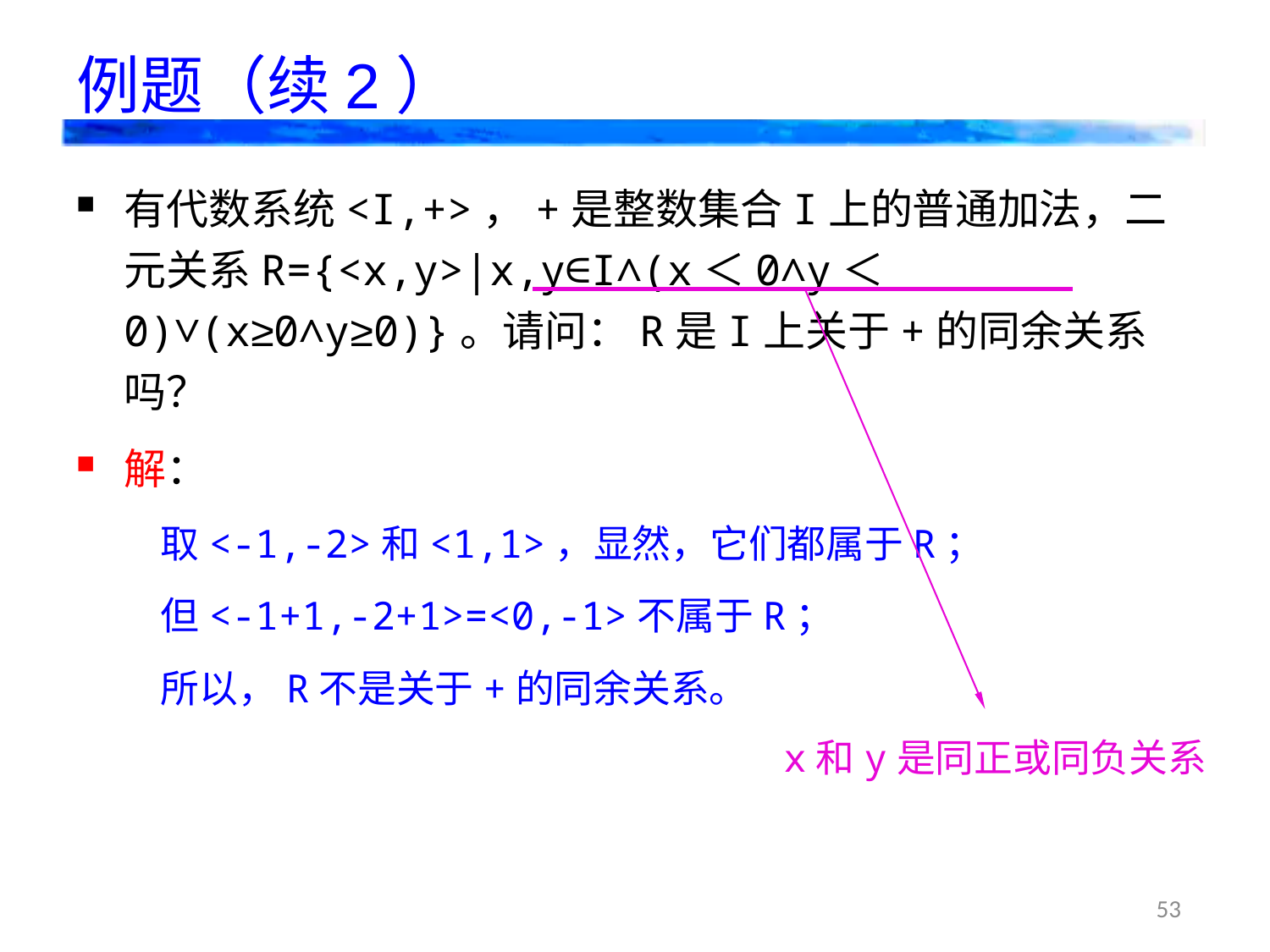

# 例题（续2）
有代数系统<I,+>，+是整数集合I上的普通加法，二元关系R={<x,y>|x,y∈I∧(x＜0∧y＜0)∨(x≥0∧y≥0)}。请问：R是I上关于+的同余关系吗？
解：
取<-1,-2>和<1,1>，显然，它们都属于R；
但<-1+1,-2+1>=<0,-1>不属于R；
所以，R不是关于+的同余关系。
x和y是同正或同负关系
53